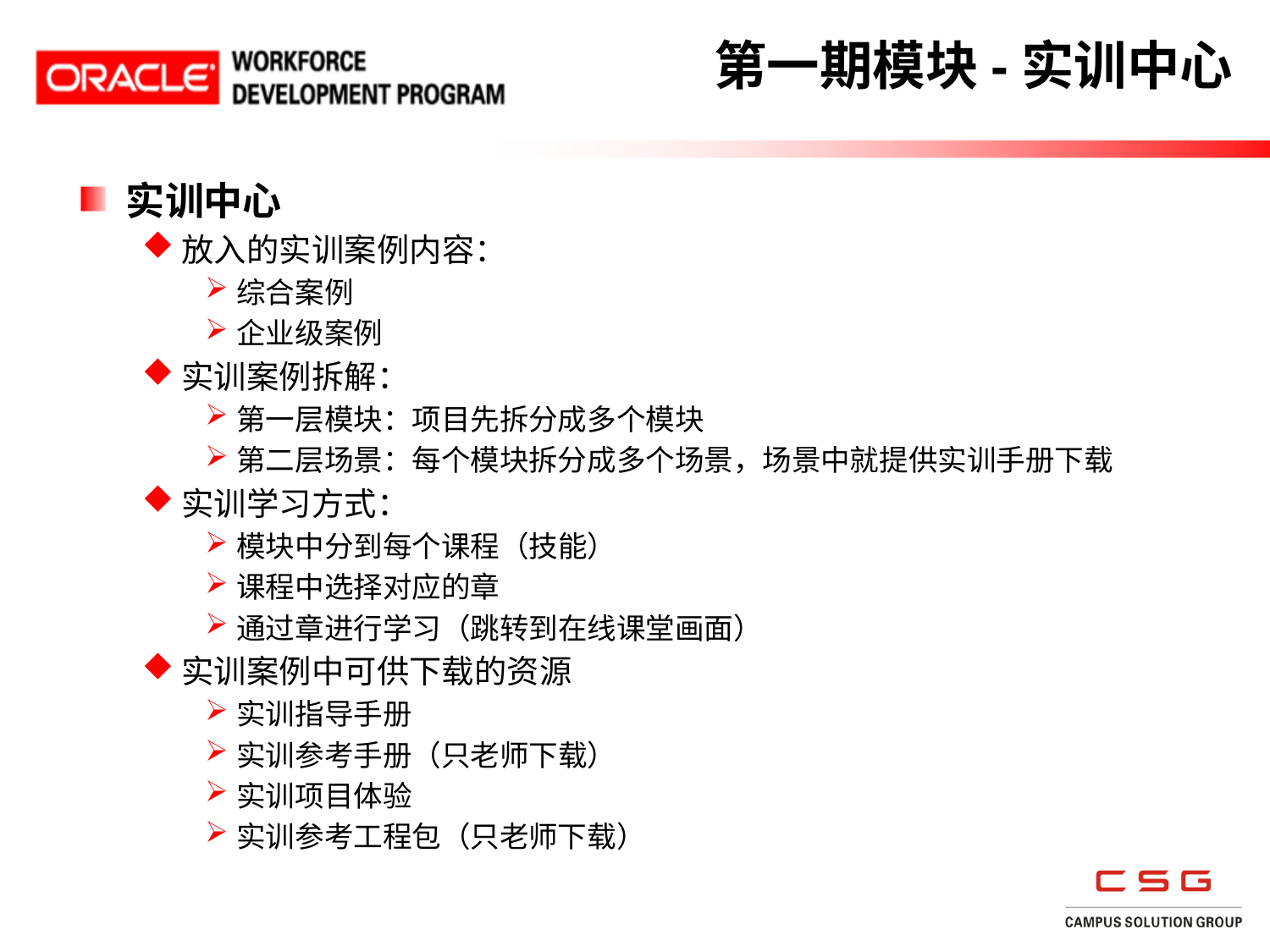

# 第一期模块-实训中心
实训中心
放入的实训案例内容：
综合案例
企业级案例
实训案例拆解：
第一层模块：项目先拆分成多个模块
第二层场景：每个模块拆分成多个场景，场景中就提供实训手册下载
实训学习方式：
模块中分到每个课程（技能）
课程中选择对应的章
通过章进行学习（跳转到在线课堂画面）
实训案例中可供下载的资源
实训指导手册
实训参考手册（只老师下载）
实训项目体验
实训参考工程包（只老师下载）